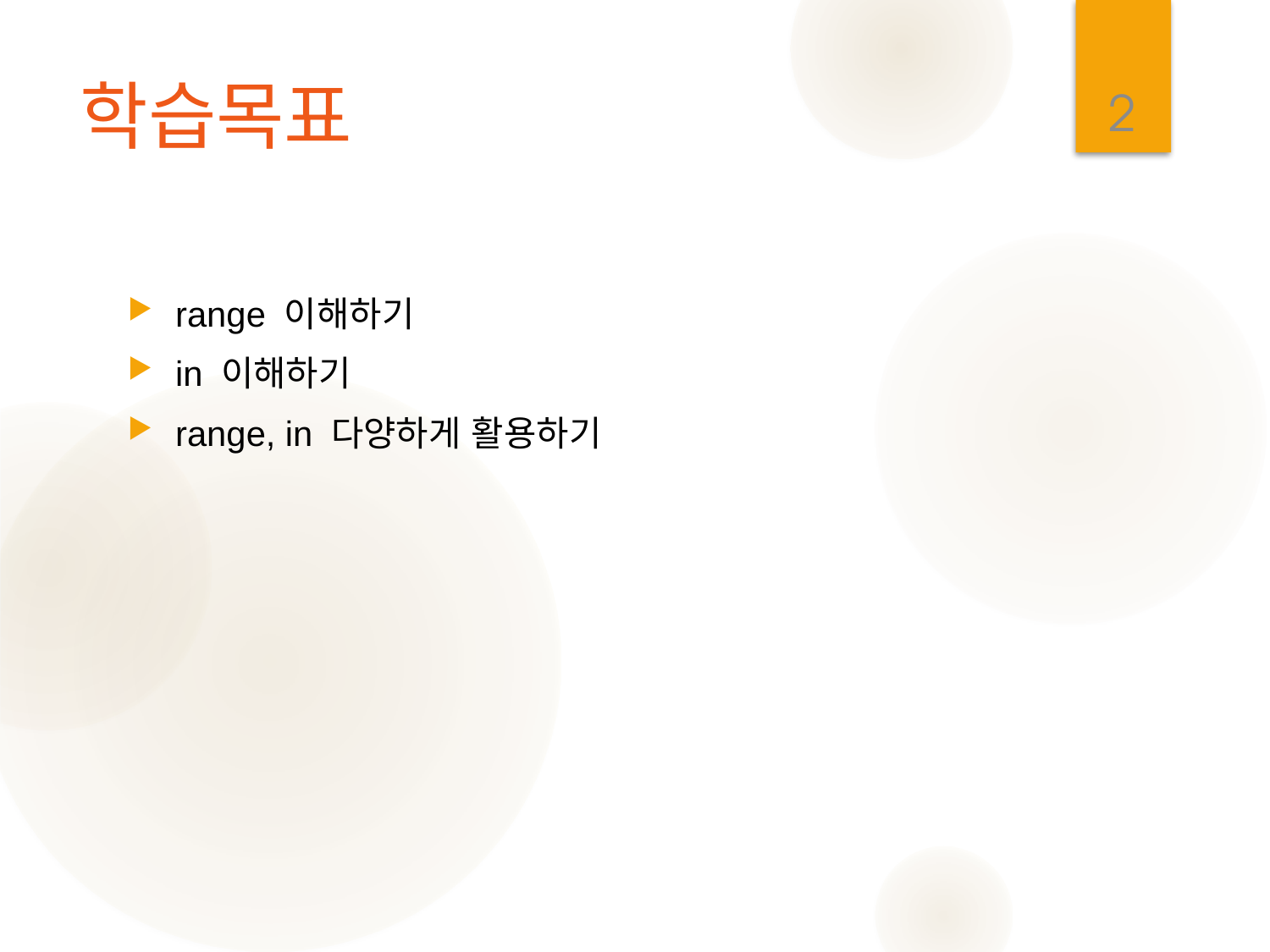

2
# 학습목표
range 이해하기
in 이해하기
range, in 다양하게 활용하기